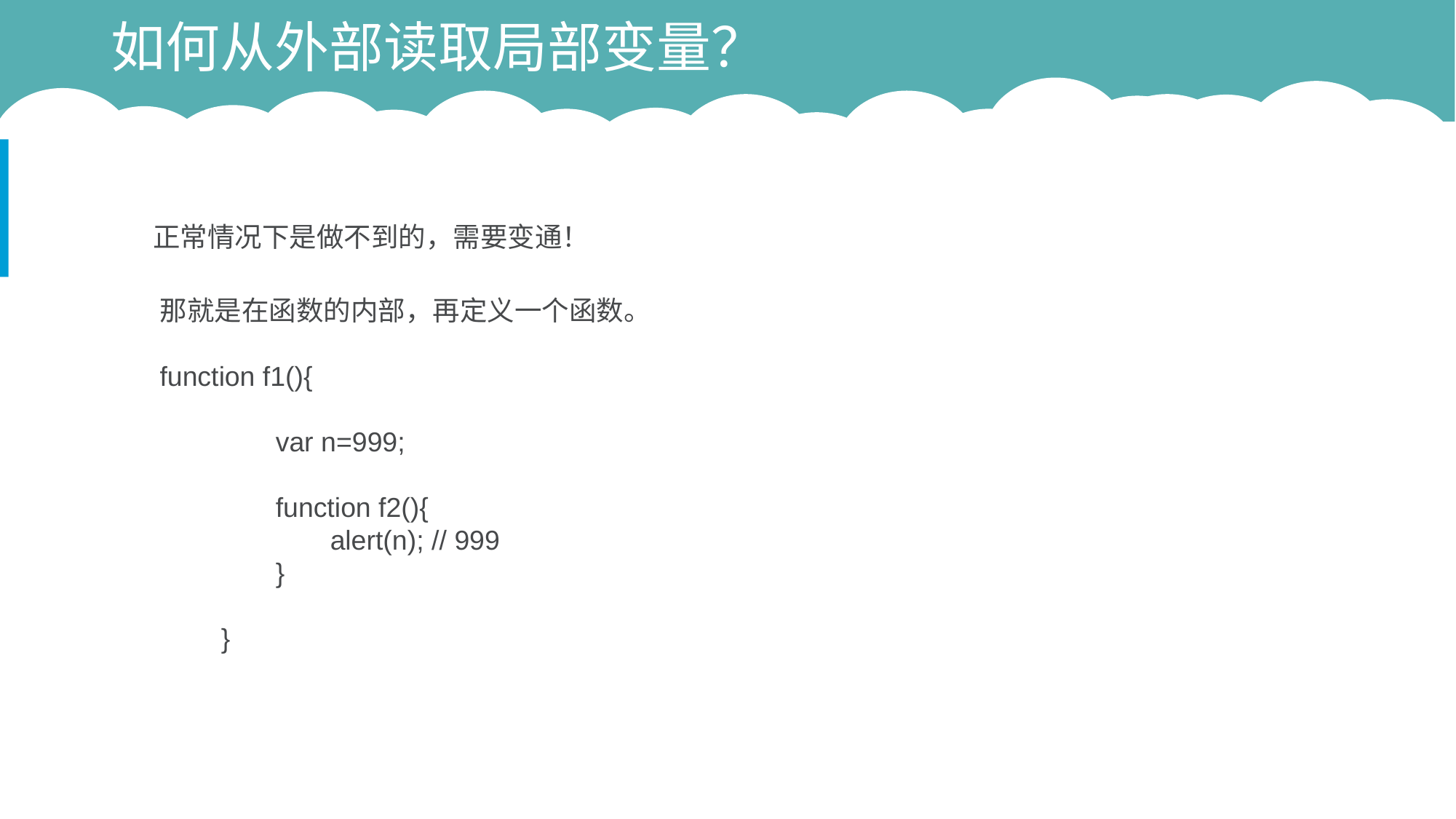

# 如何从外部读取局部变量？

正常情况下是做不到的，需要变通！
那就是在函数的内部，再定义一个函数。

function f1(){

　　　　var n=999;

　　　　function f2(){
　　　　　　alert(n); // 999
　　　　}

　　}